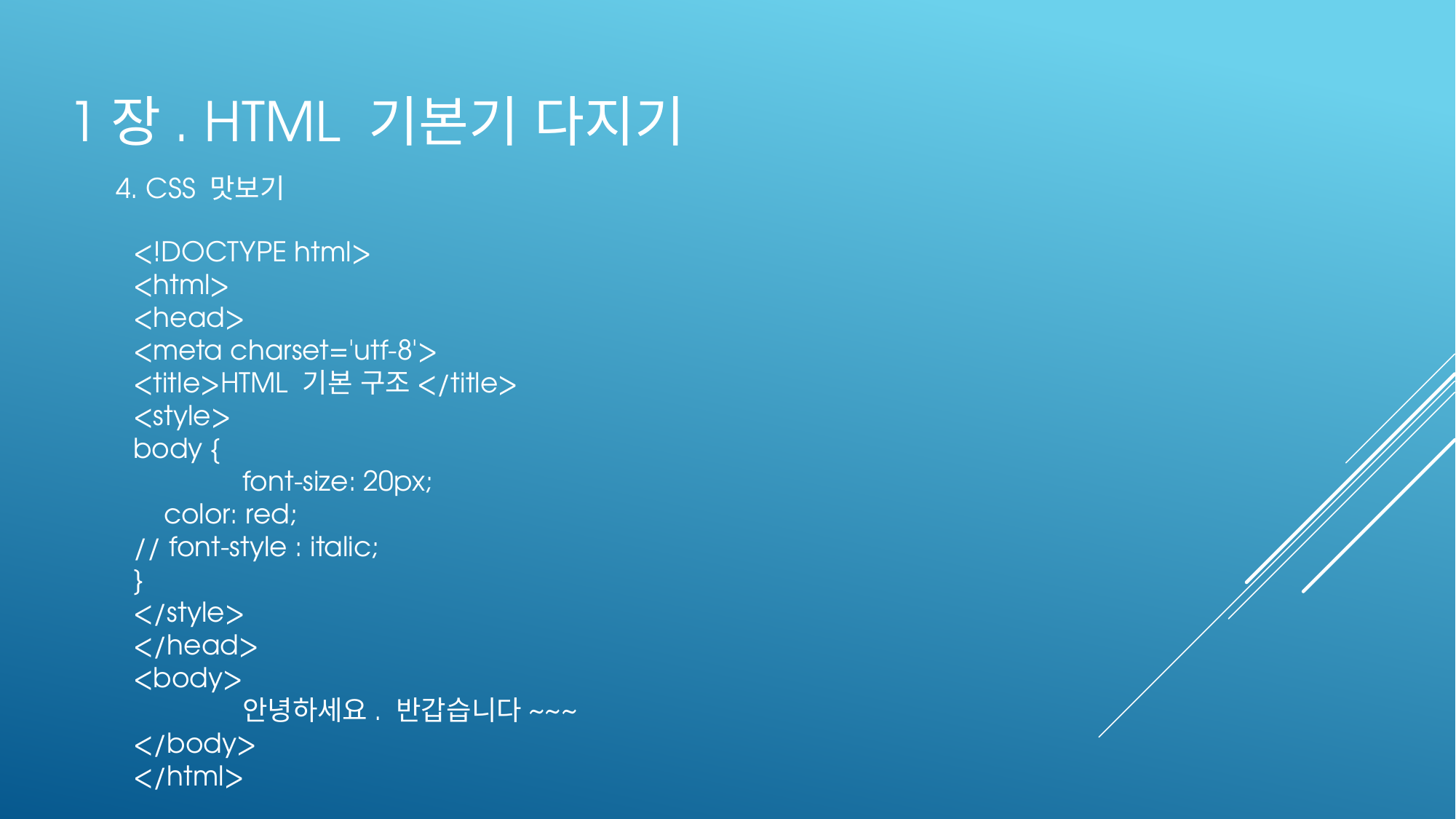

# 1장. HTML 기본기 다지기
4. CSS 맛보기
<!DOCTYPE html>
<html>
<head>
<meta charset='utf-8'>
<title>HTML 기본 구조</title>
<style>
body {
	font-size: 20px;
    color: red;
// font-style : italic;
}
</style>
</head>
<body>
	안녕하세요. 반갑습니다~~~
</body>
</html>